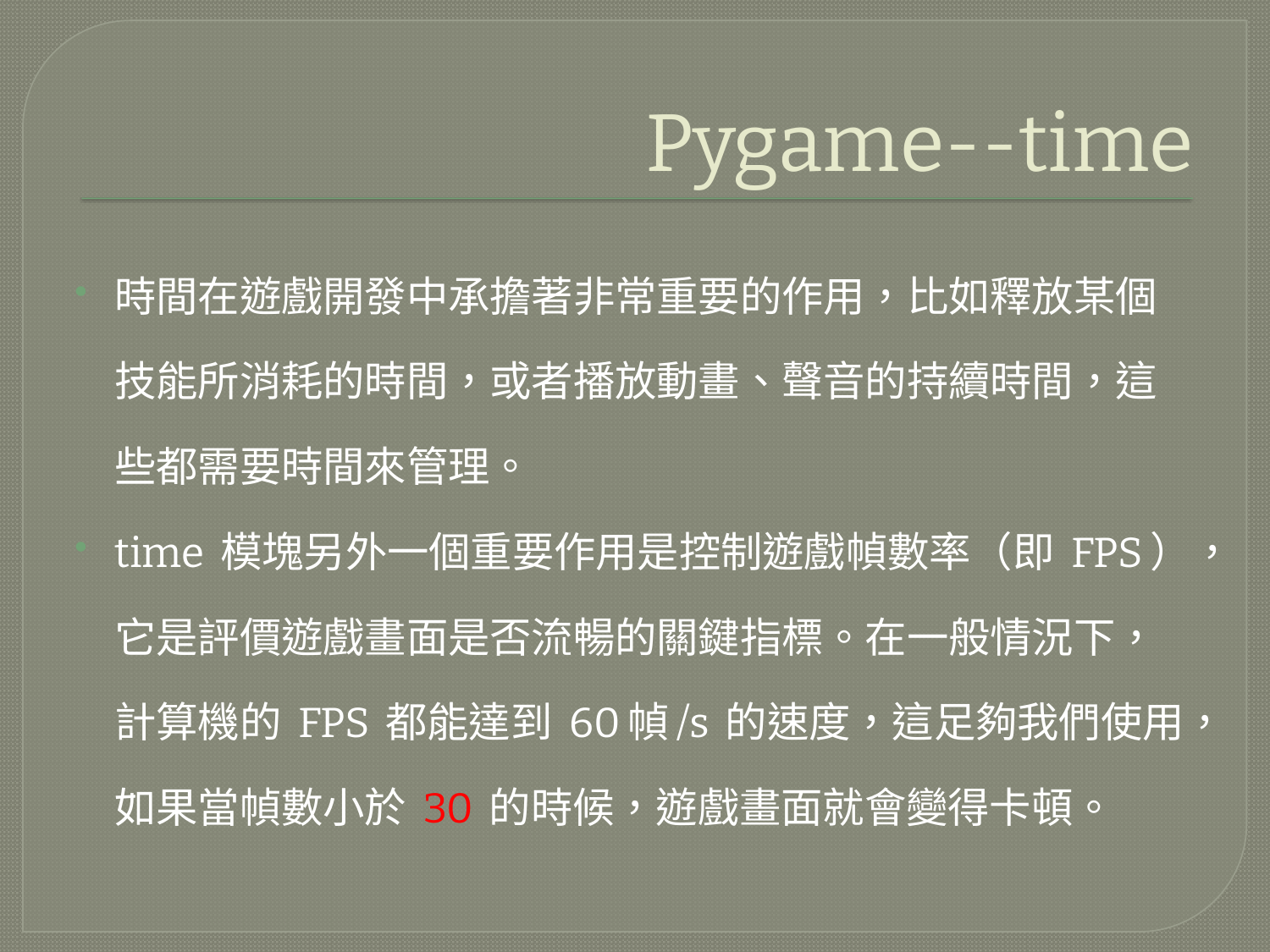

# Pygame--time
時間在遊戲開發中承擔著非常重要的作用，比如釋放某個技能所消耗的時間，或者播放動畫、聲音的持續時間，這些都需要時間來管理。
time 模塊另外一個重要作用是控制遊戲幀數率（即 FPS），它是評價遊戲畫面是否流暢的關鍵指標。在一般情況下，計算機的 FPS 都能達到 60幀/s 的速度，這足夠我們使用，如果當幀數小於 30 的時候，遊戲畫面就會變得卡頓。